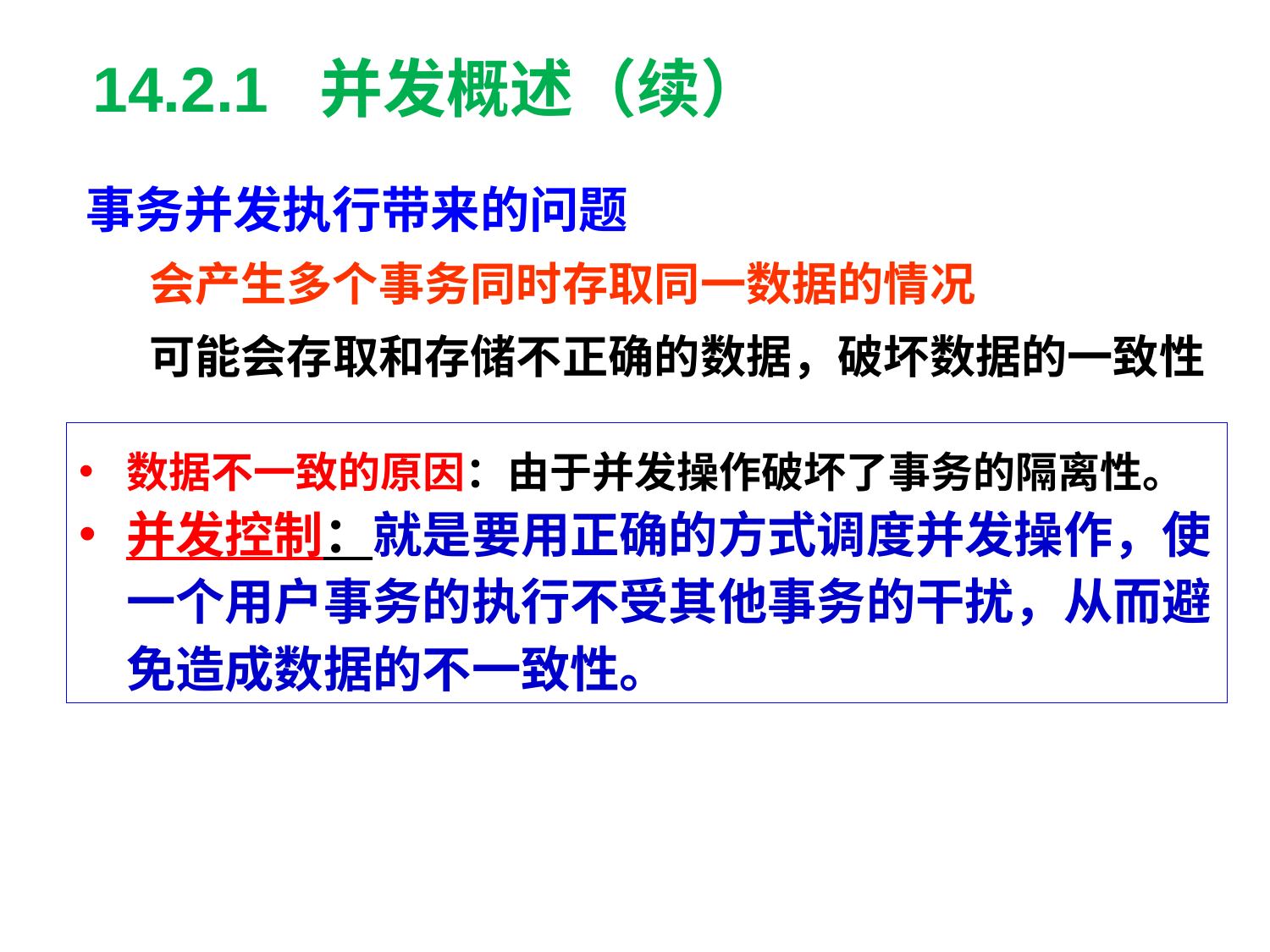

14.2.1  并发概述（续）
事务并发执行带来的问题
会产生多个事务同时存取同一数据的情况
可能会存取和存储不正确的数据，破坏数据的一致性
数据不一致的原因：由于并发操作破坏了事务的隔离性。
并发控制：就是要用正确的方式调度并发操作，使一个用户事务的执行不受其他事务的干扰，从而避免造成数据的不一致性。